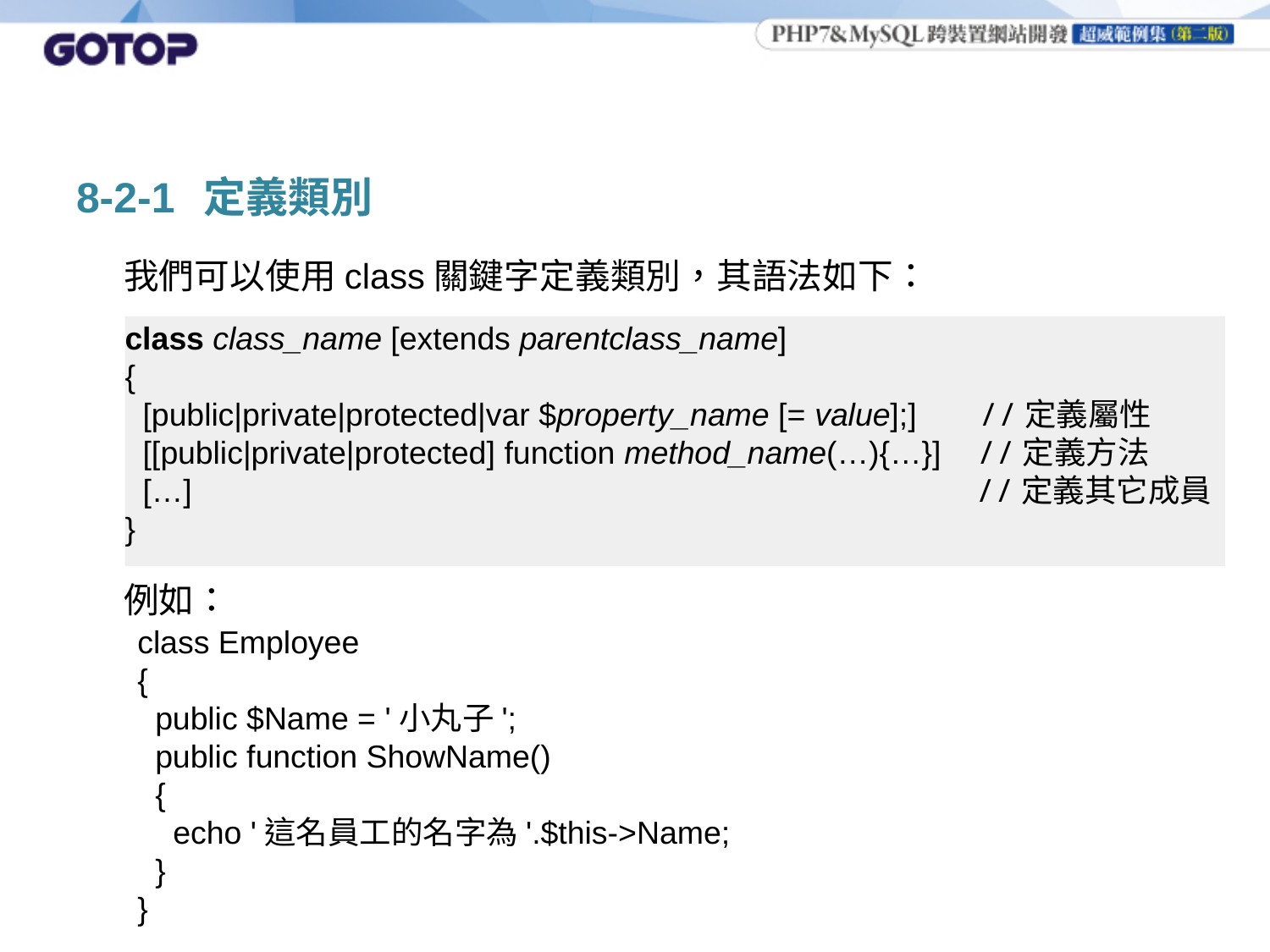

# 8-2-1	定義類別
	我們可以使用class關鍵字定義類別，其語法如下：

	例如：

class class_name [extends parentclass_name]
{
  [public|private|protected|var $property_name [= value];]       //定義屬性
  [[public|private|protected] function method_name(…){…}]    //定義方法
  […]						          //定義其它成員
}
class Employee
{
  public $Name = '小丸子';
  public function ShowName()
  {
    echo '這名員工的名字為'.$this->Name;
  }
}